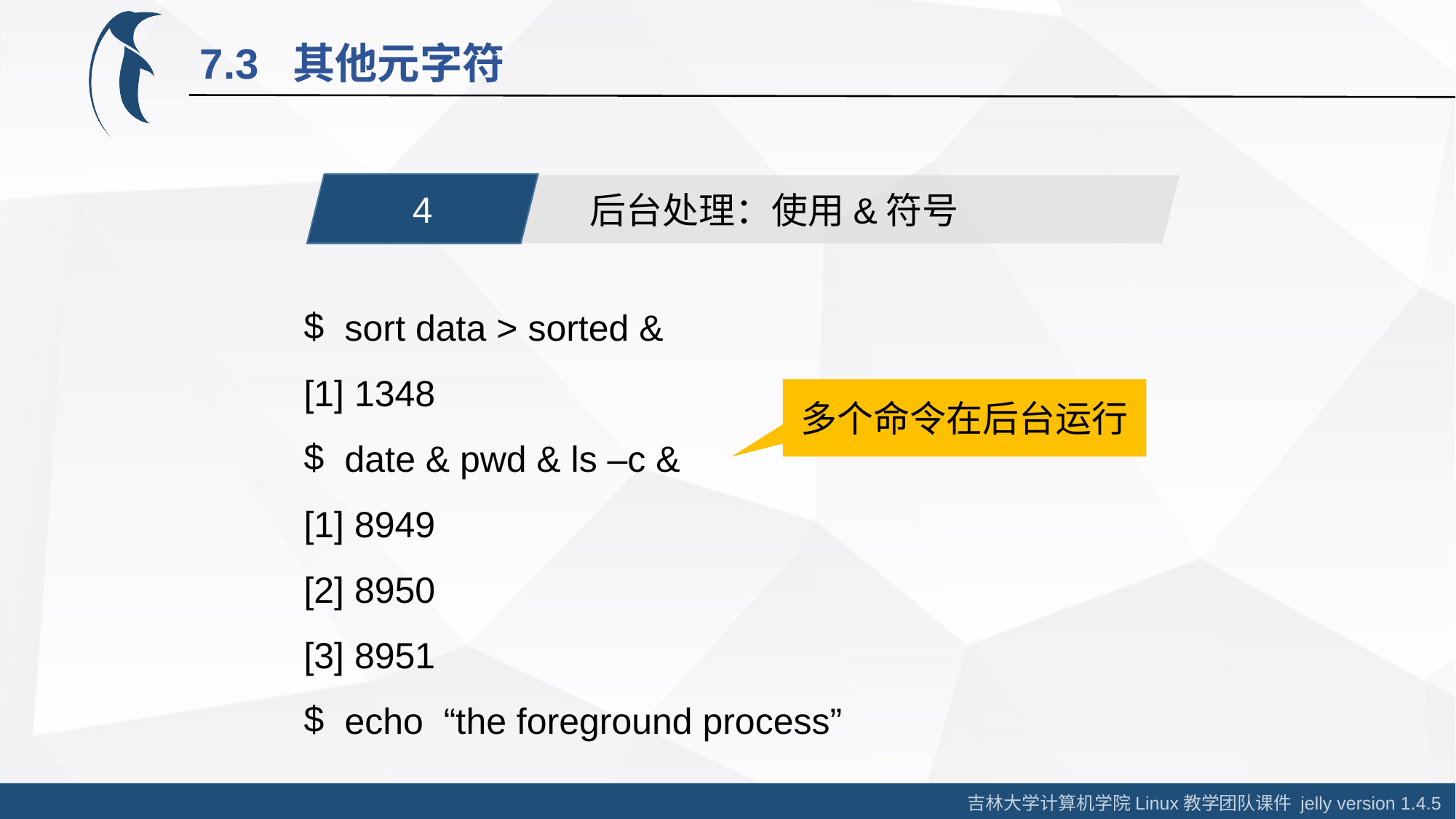

7.3  其他元字符
4
后台处理：使用&符号
sort data > sorted &
[1] 1348
date & pwd & ls –c &
[1] 8949
[2] 8950
[3] 8951
echo  “the foreground process”

多个命令在后台运行